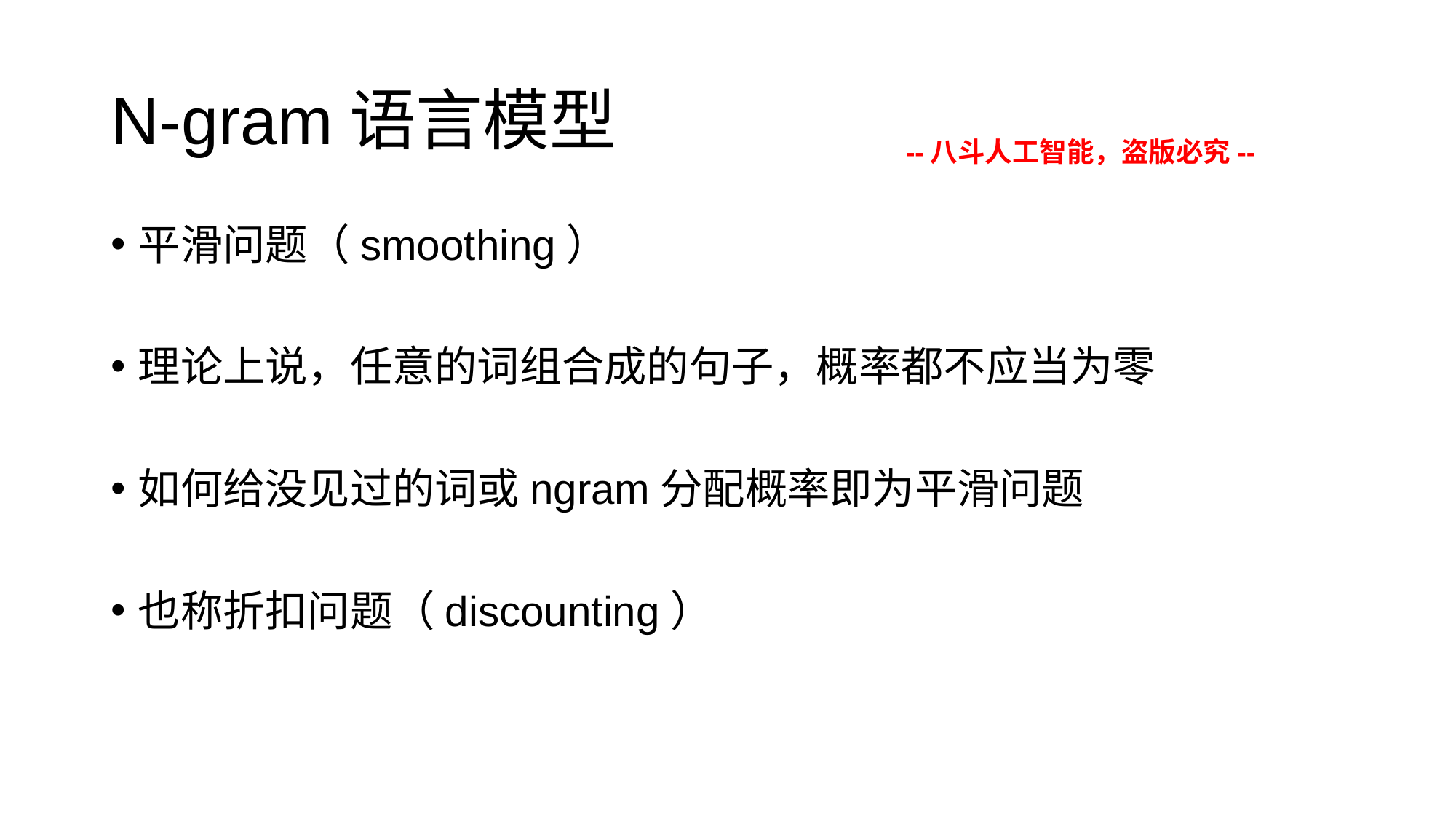

# N-gram语言模型
--八斗人工智能，盗版必究--
平滑问题（smoothing）

理论上说，任意的词组合成的句子，概率都不应当为零

如何给没见过的词或ngram分配概率即为平滑问题

也称折扣问题（discounting）